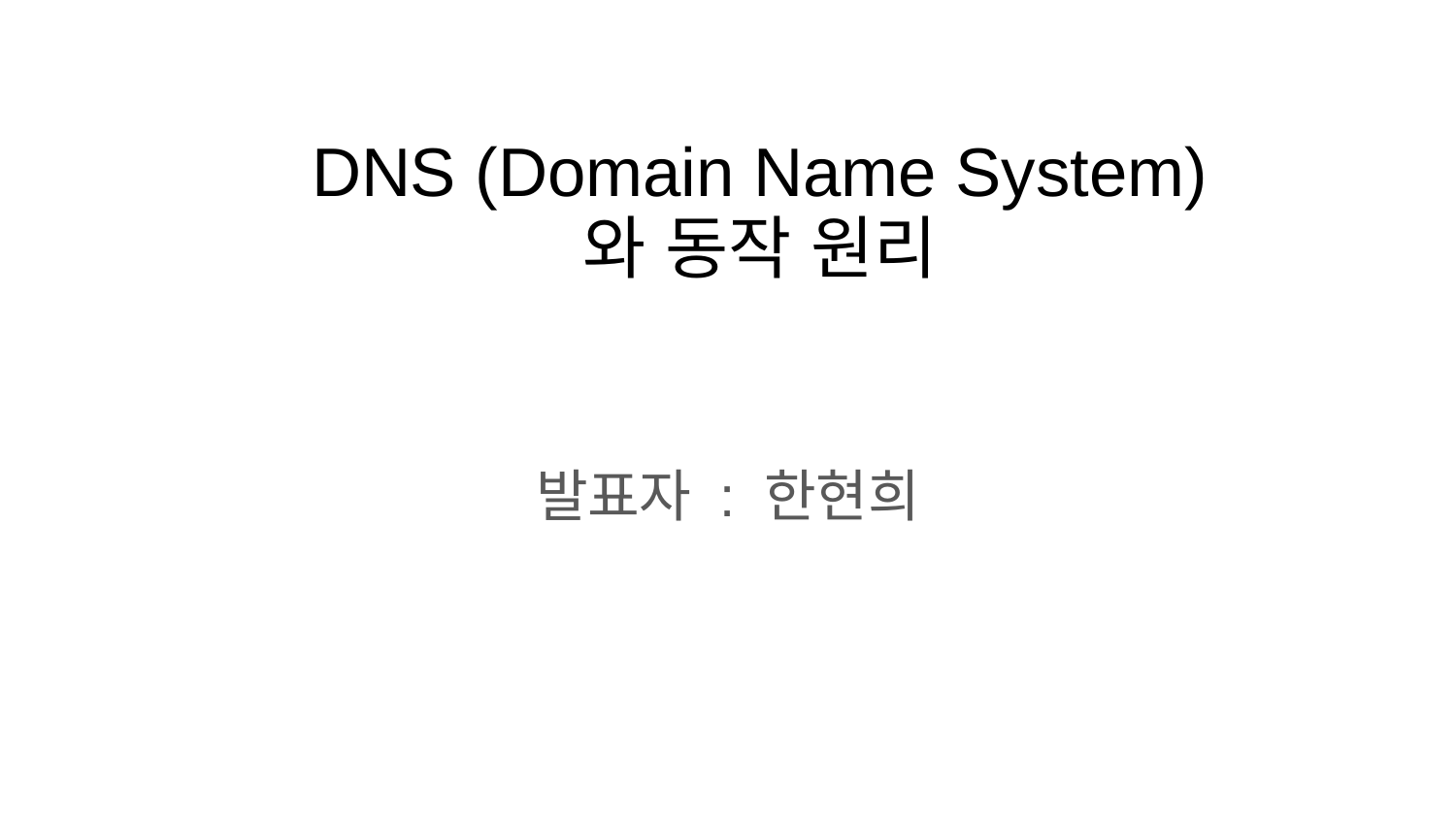

# DNS (Domain Name System)
와 동작 원리
발표자 : 한현희